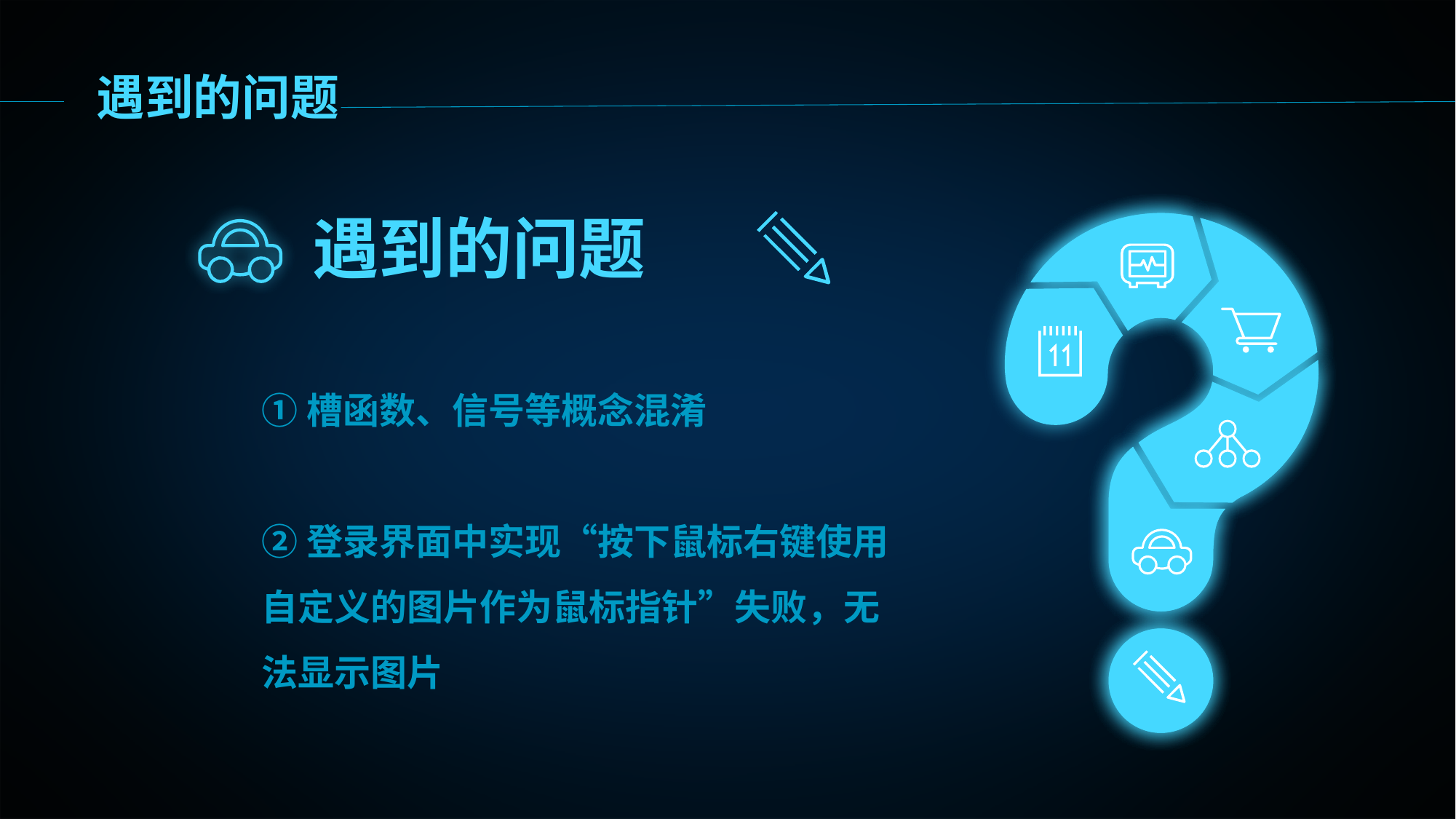

遇到的问题
遇到的问题

①槽函数、信号等概念混淆

②登录界面中实现“按下鼠标右键使用自定义的图片作为鼠标指针”失败，无法显示图片